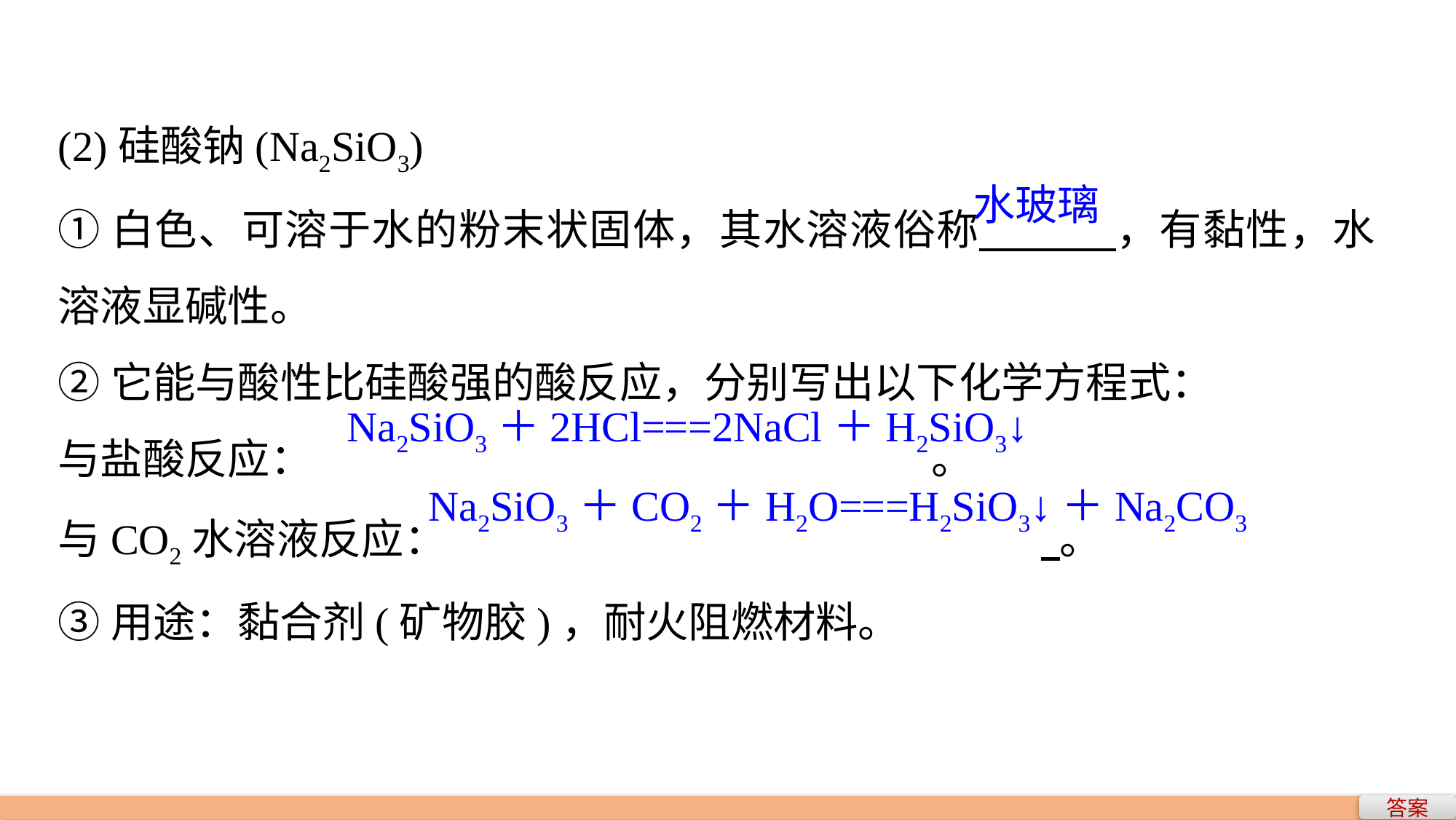

(2)硅酸钠(Na2SiO3)
①白色、可溶于水的粉末状固体，其水溶液俗称             ，有黏性，水溶液显碱性。
②它能与酸性比硅酸强的酸反应，分别写出以下化学方程式：
与盐酸反应：						。
与CO2水溶液反应：						  。
③用途：黏合剂(矿物胶)，耐火阻燃材料。
水玻璃
Na2SiO3＋2HCl===2NaCl＋H2SiO3↓
Na2SiO3＋CO2＋H2O===H2SiO3↓＋Na2CO3
答案